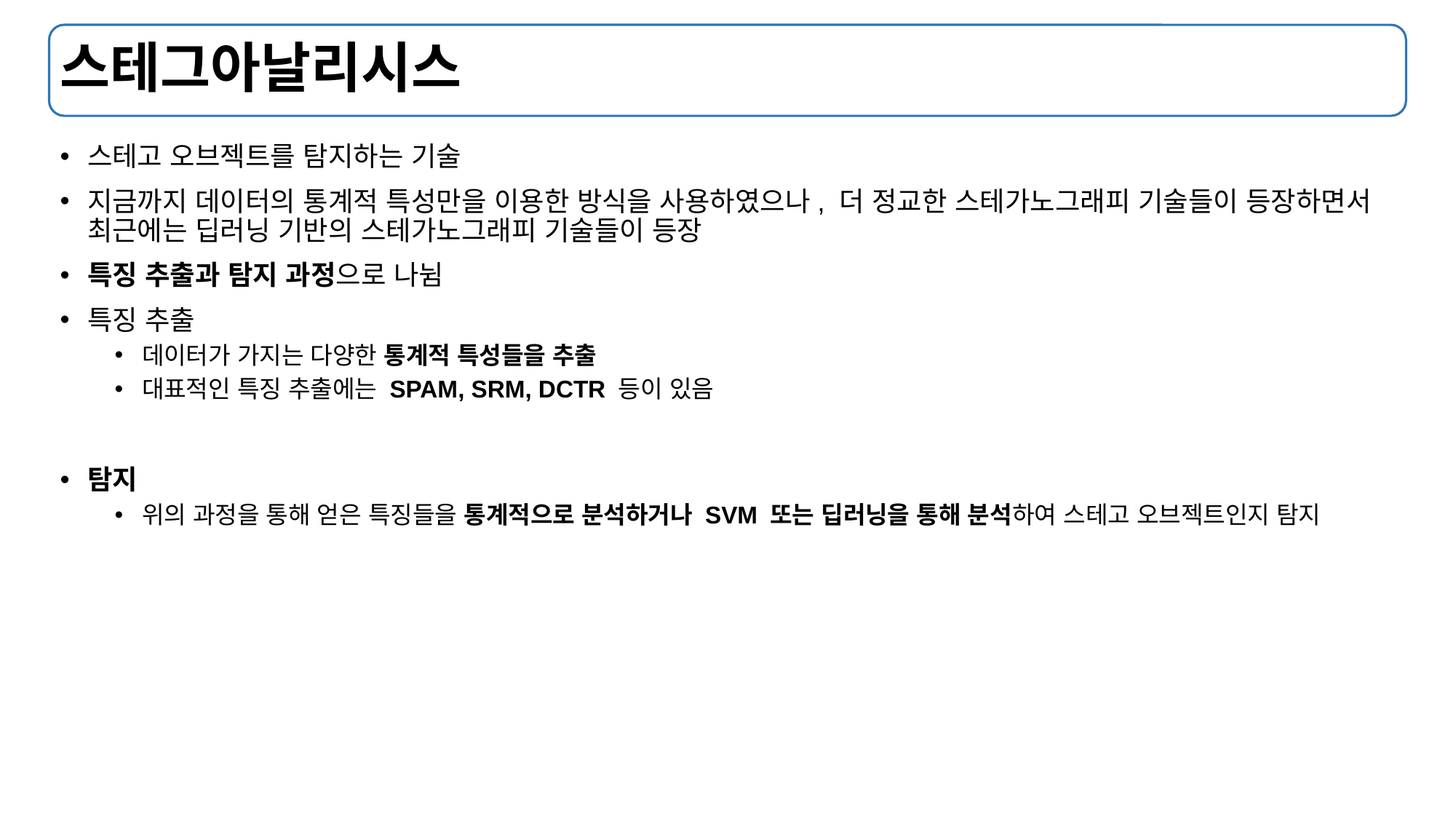

# 스테그아날리시스
스테고 오브젝트를 탐지하는 기술
지금까지 데이터의 통계적 특성만을 이용한 방식을 사용하였으나, 더 정교한 스테가노그래피 기술들이 등장하면서 최근에는 딥러닝 기반의 스테가노그래피 기술들이 등장
특징 추출과 탐지 과정으로 나뉨
특징 추출
데이터가 가지는 다양한 통계적 특성들을 추출
대표적인 특징 추출에는 SPAM, SRM, DCTR 등이 있음

탐지
위의 과정을 통해 얻은 특징들을 통계적으로 분석하거나 SVM 또는 딥러닝을 통해 분석하여 스테고 오브젝트인지 탐지